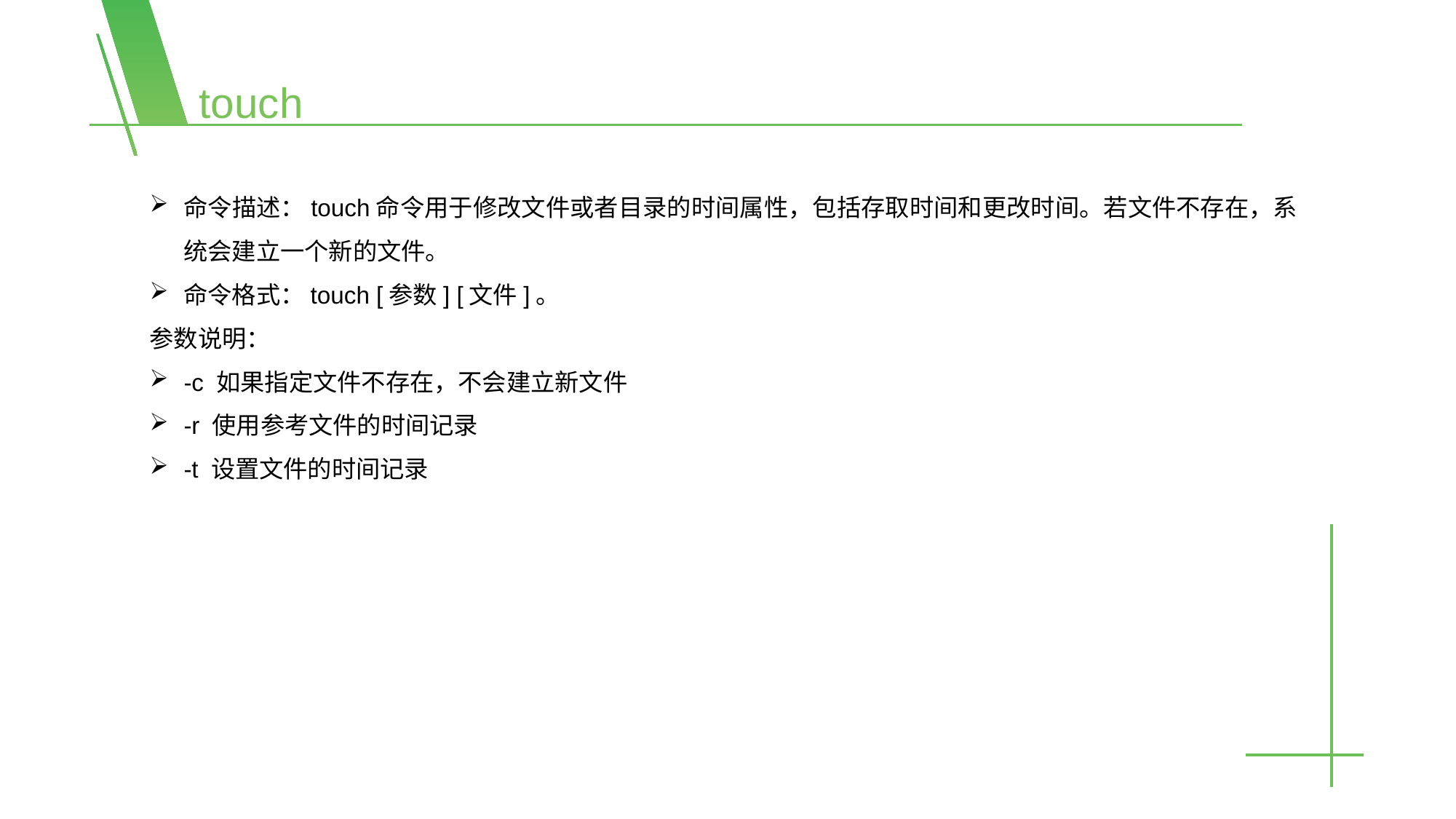

touch
命令描述：touch命令用于修改文件或者目录的时间属性，包括存取时间和更改时间。若文件不存在，系统会建立一个新的文件。
命令格式：touch [参数] [文件]。
参数说明：
-c 如果指定文件不存在，不会建立新文件
-r 使用参考文件的时间记录
-t 设置文件的时间记录